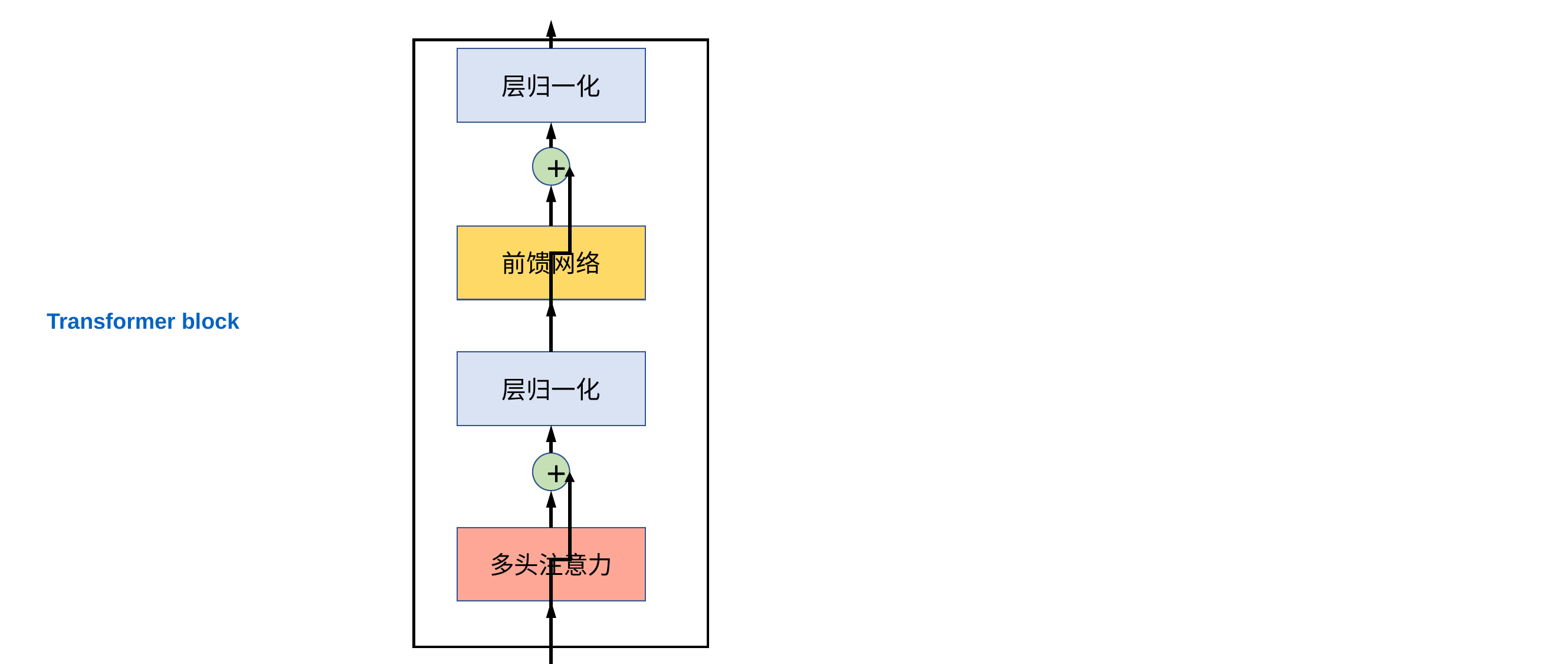

层归一化
+
前馈网络
Transformer block
层归一化
+
多头注意力